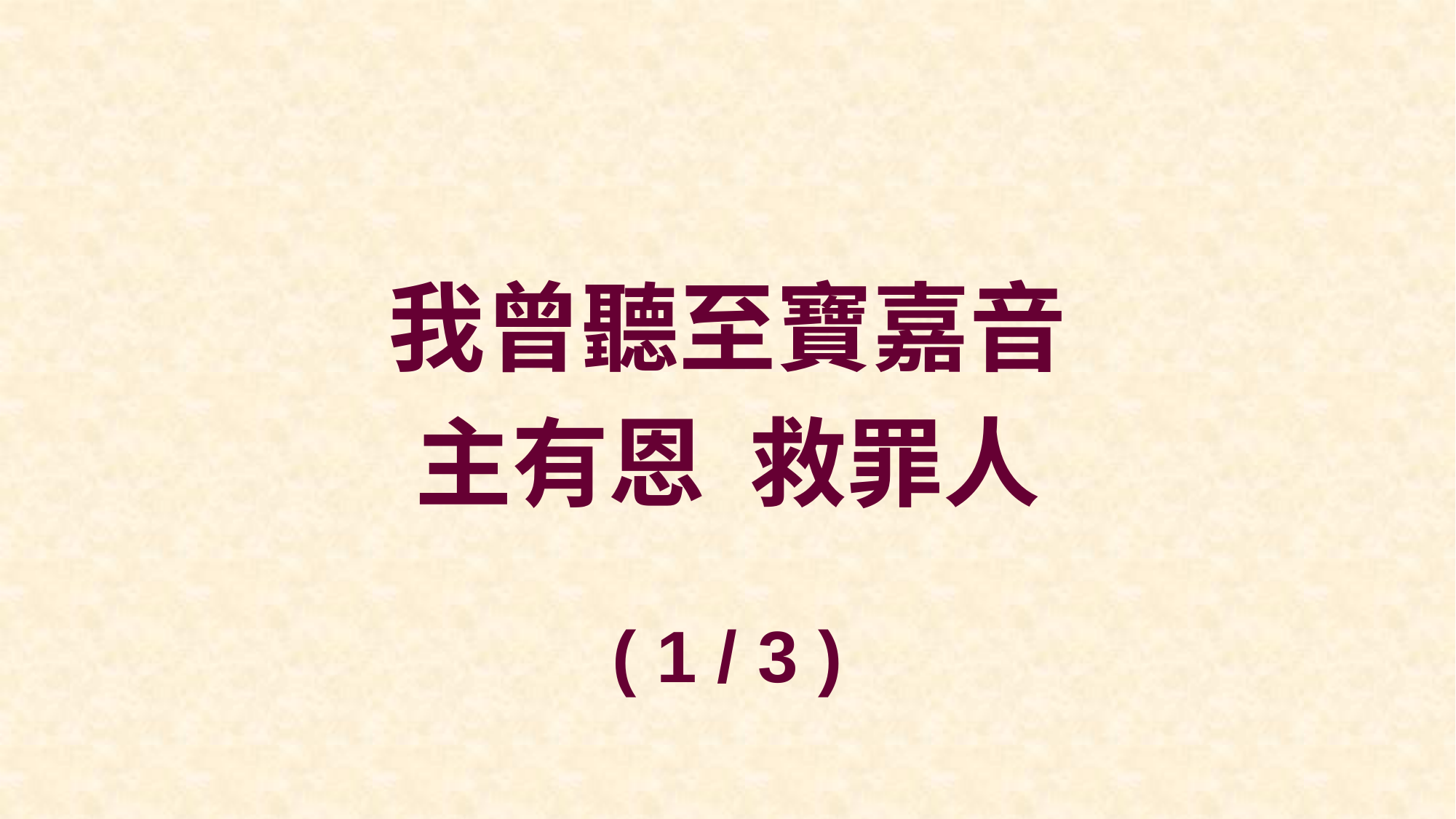

我曾聽至寶嘉音
主有恩  救罪人
( 1 / 3 )